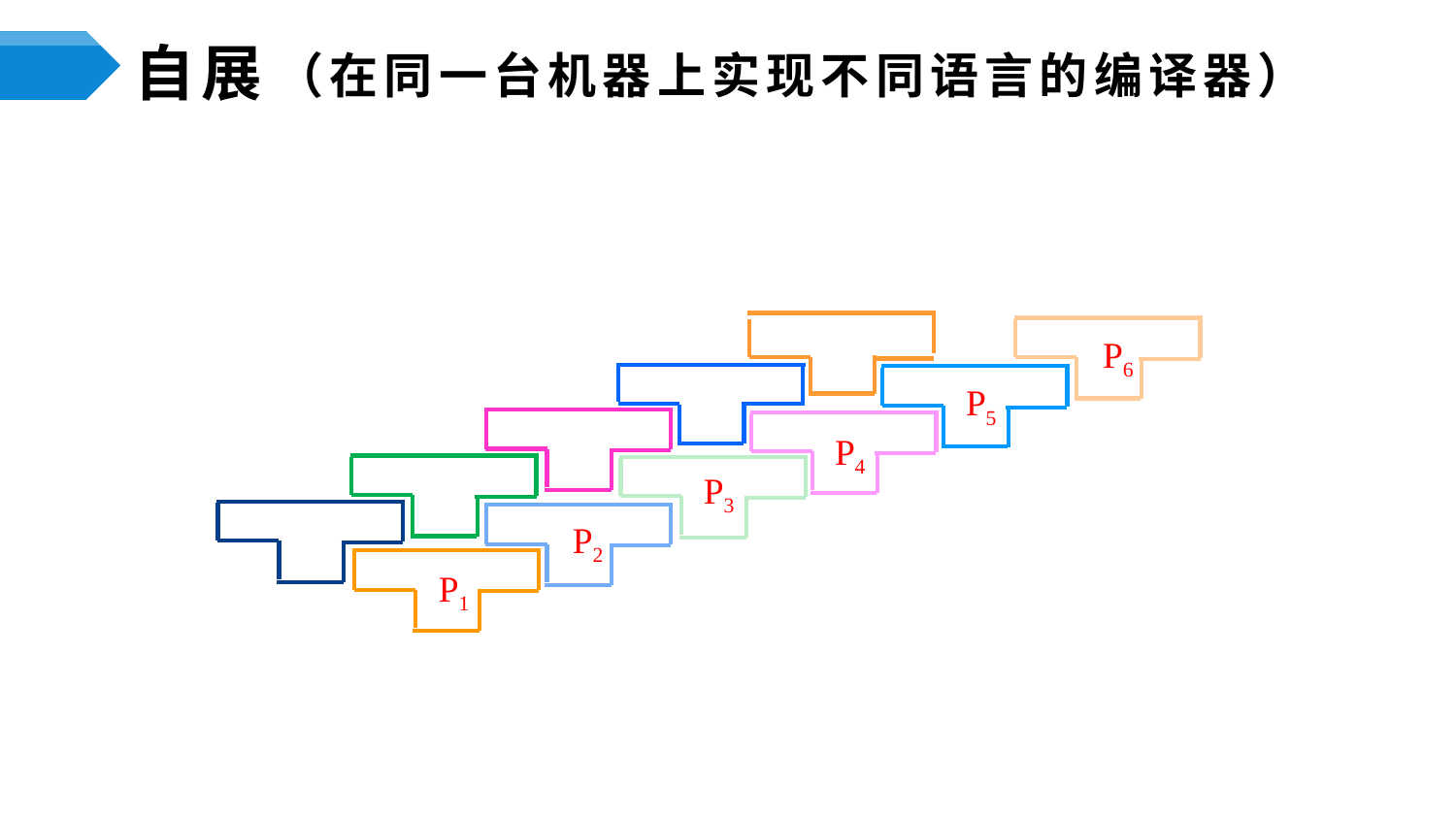

（在同一台机器上实现不同语言的编译器）
# 自展
P6
P5
P4
P3
P2
P1